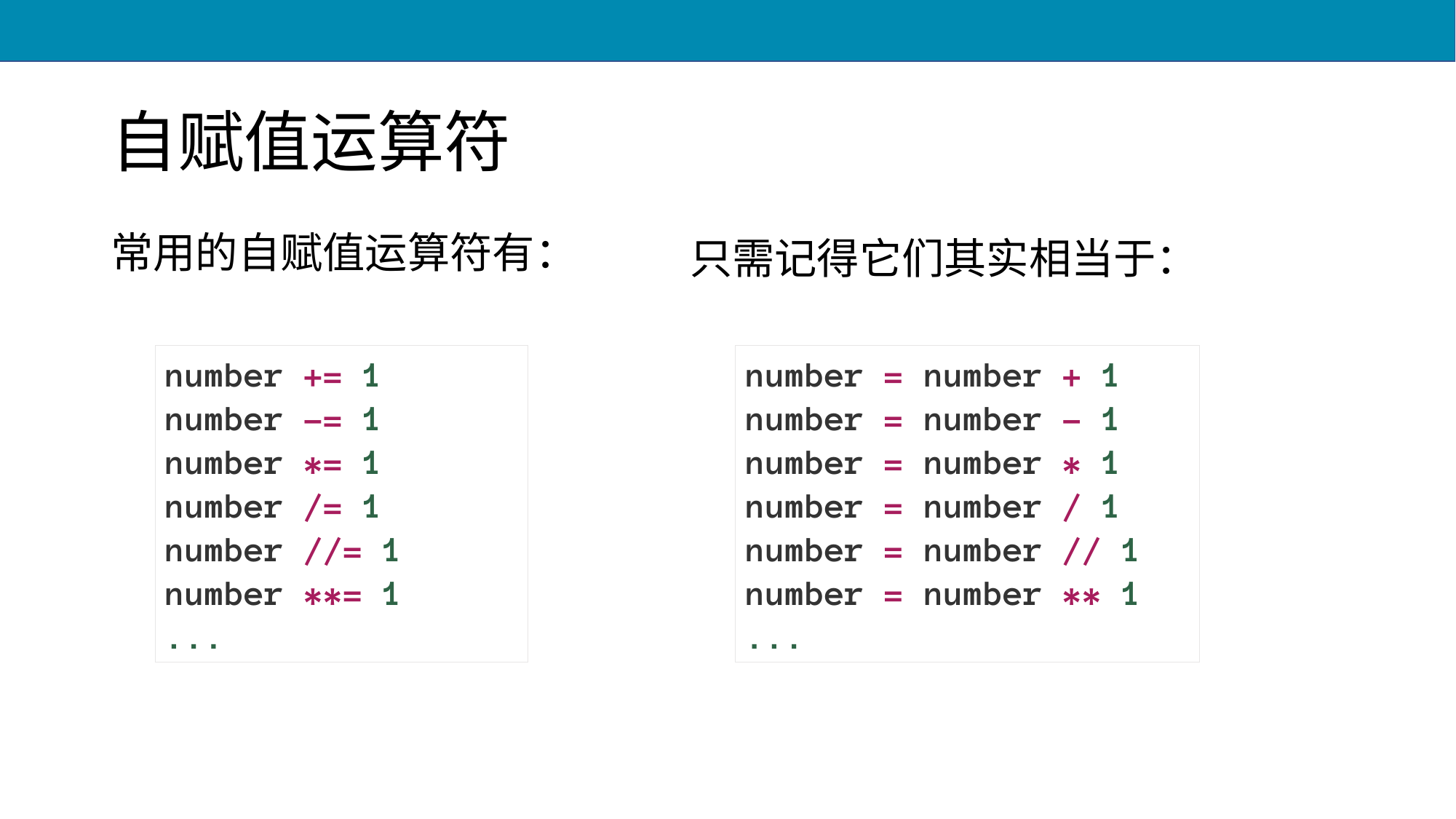

# 自赋值运算符
常用的自赋值运算符有：

只需记得它们其实相当于：
number += 1
number -= 1
number *= 1
number /= 1
number //= 1
number **= 1
...
number = number + 1
number = number - 1
number = number * 1
number = number / 1
number = number // 1
number = number ** 1
...